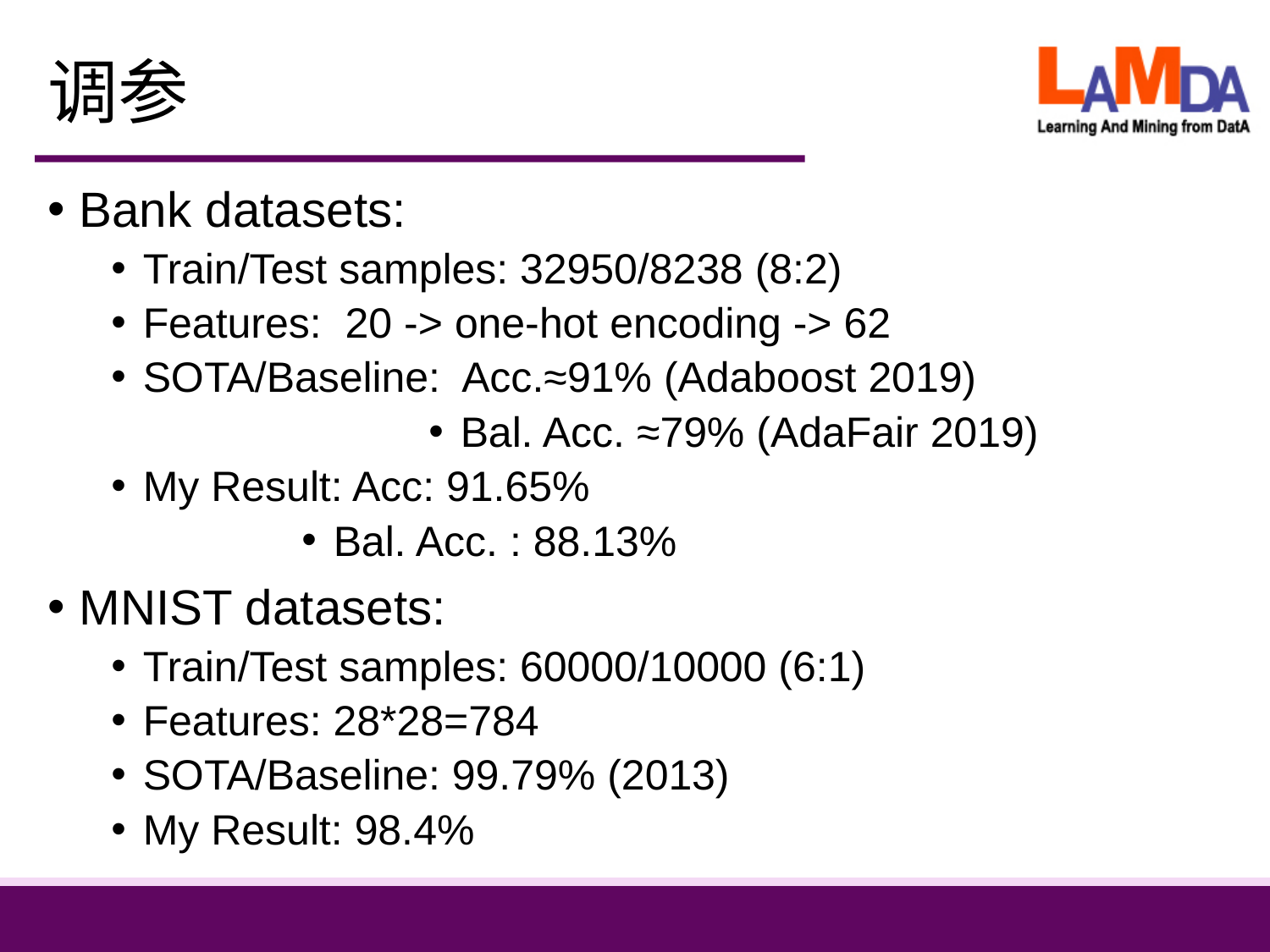

# 调参
Bank datasets:
Train/Test samples: 32950/8238 (8:2)
Features:  20 -> one-hot encoding -> 62
SOTA/Baseline:  Acc.≈91% (Adaboost 2019)
Bal. Acc. ≈79% (AdaFair 2019)
My Result: Acc: 91.65%
Bal. Acc. : 88.13%
MNIST datasets:
Train/Test samples: 60000/10000 (6:1)
Features: 28*28=784
SOTA/Baseline: 99.79% (2013)
My Result: 98.4%